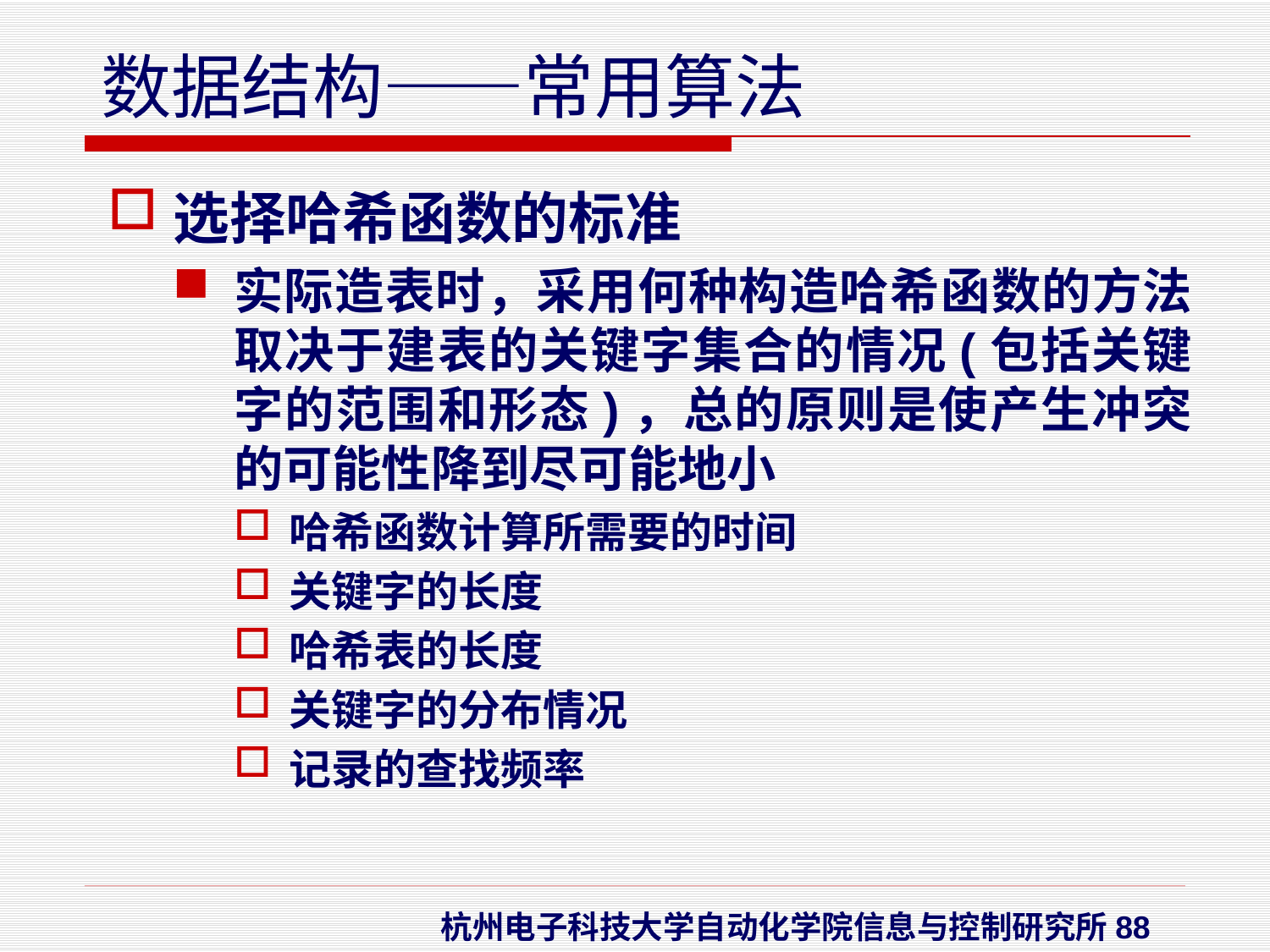

选择哈希函数的标准
实际造表时，采用何种构造哈希函数的方法取决于建表的关键字集合的情况(包括关键字的范围和形态)，总的原则是使产生冲突的可能性降到尽可能地小
哈希函数计算所需要的时间
关键字的长度
哈希表的长度
关键字的分布情况
记录的查找频率